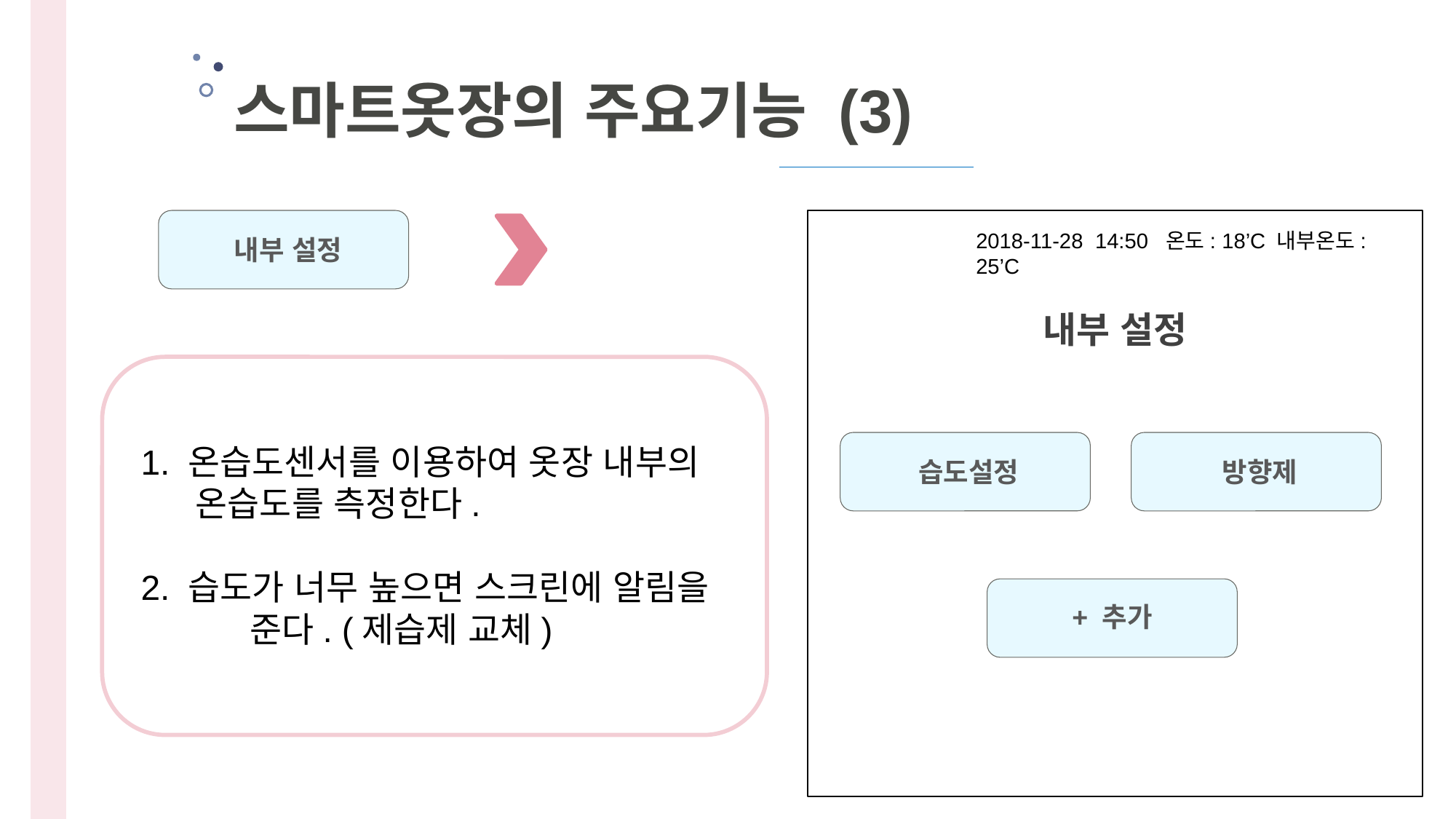

스마트옷장의 주요기능 (3)

2018-11-28  14:50  온도: 18’C 내부온도: 25’C
내부 설정
내부 설정

1. 온습도센서를 이용하여 옷장 내부의
온습도를 측정한다.

2. 습도가 너무 높으면 스크린에 알림을 	준다. (제습제 교체)
습도설정
방향제

+ 추가